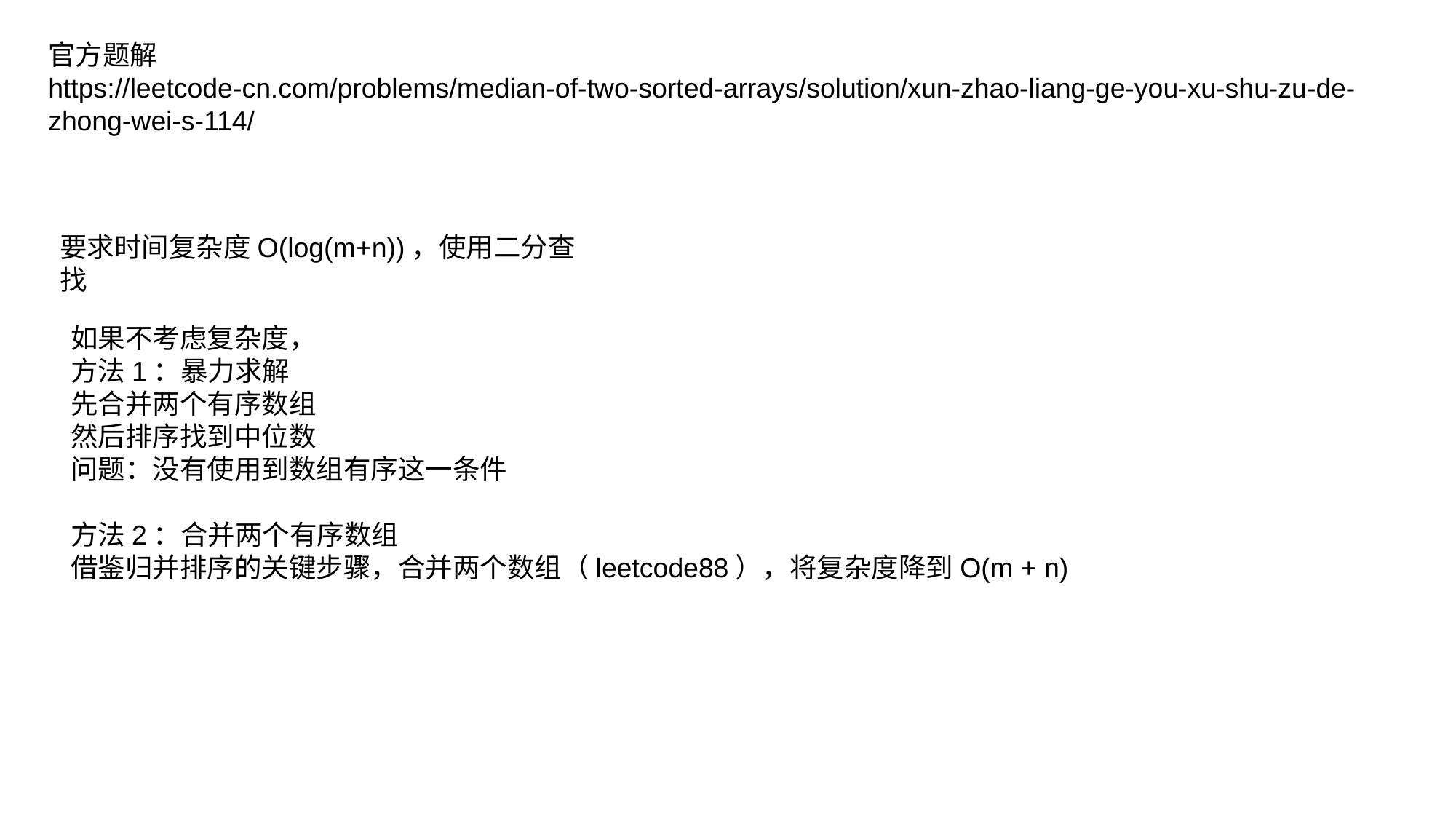

官方题解
https://leetcode-cn.com/problems/median-of-two-sorted-arrays/solution/xun-zhao-liang-ge-you-xu-shu-zu-de-zhong-wei-s-114/
要求时间复杂度O(log(m+n))，使用二分查找
如果不考虑复杂度，
方法1：暴力求解
先合并两个有序数组
然后排序找到中位数
问题：没有使用到数组有序这一条件

方法2：合并两个有序数组
借鉴归并排序的关键步骤，合并两个数组（leetcode88），将复杂度降到O(m + n)